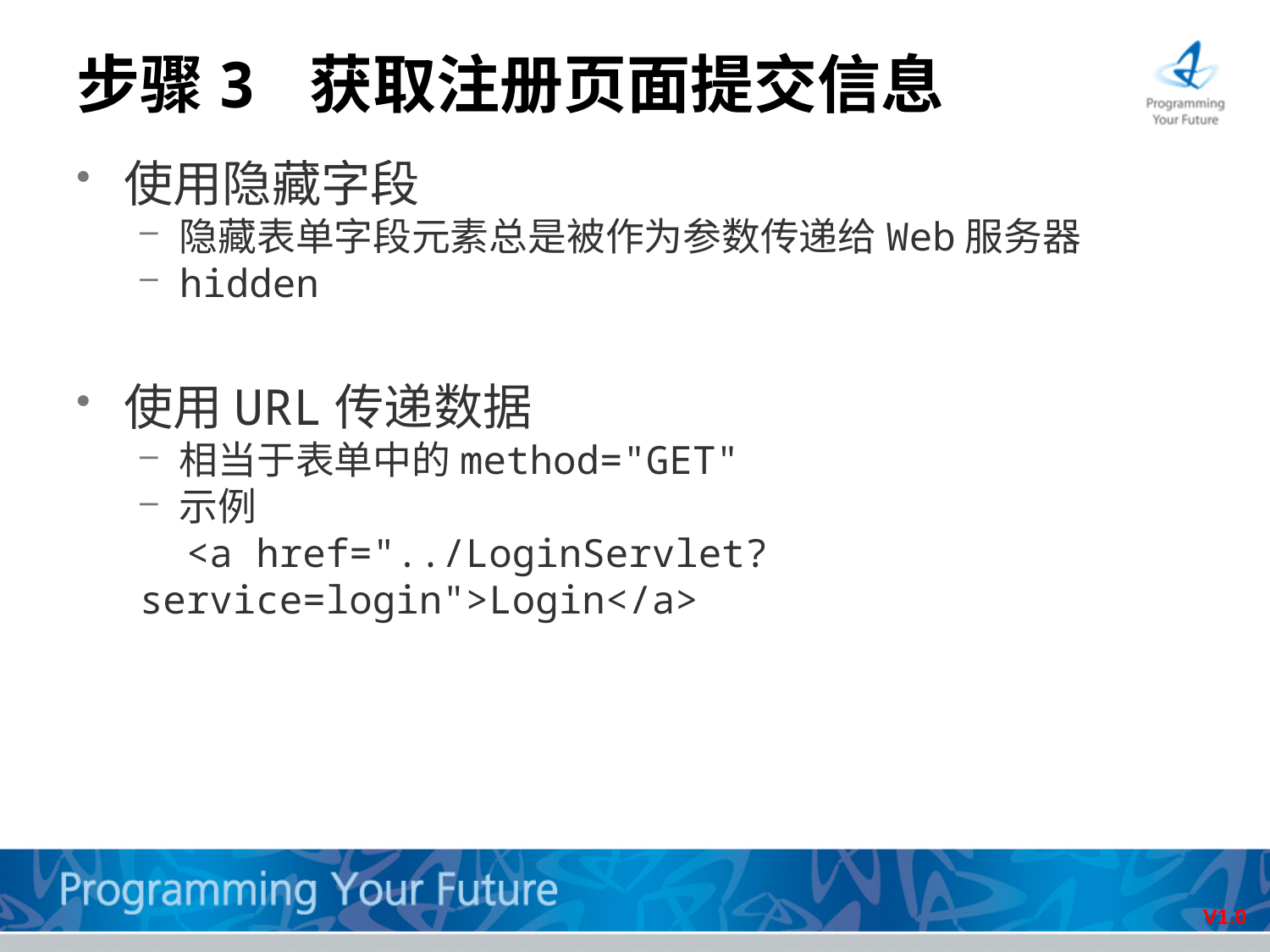

# 步骤3 获取注册页面提交信息
使用隐藏字段
隐藏表单字段元素总是被作为参数传递给Web服务器
hidden

使用URL传递数据
相当于表单中的method="GET"
示例
  <a href="../LoginServlet?service=login">Login</a>